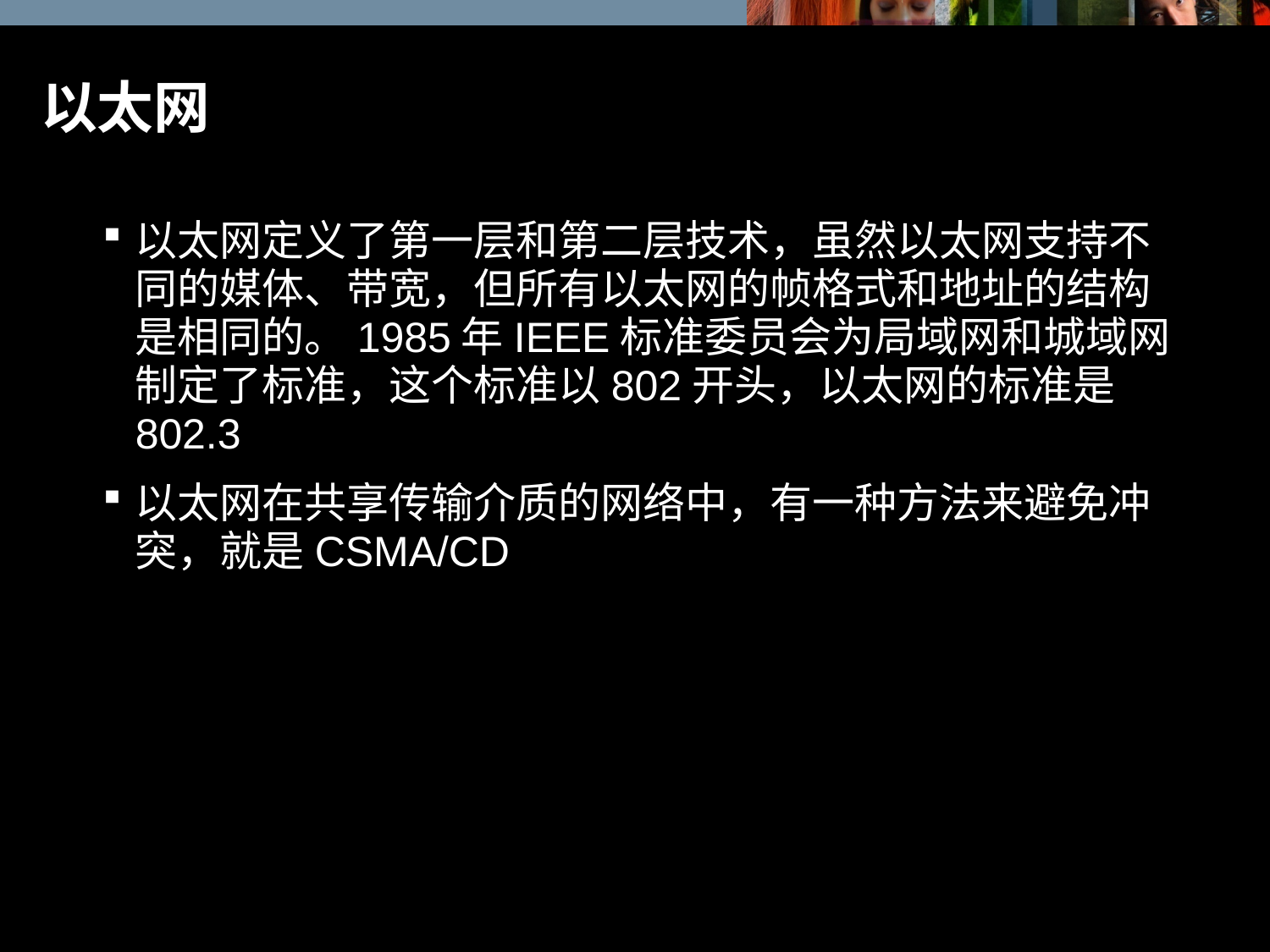

# 以太网
以太网定义了第一层和第二层技术，虽然以太网支持不同的媒体、带宽，但所有以太网的帧格式和地址的结构是相同的。1985年IEEE标准委员会为局域网和城域网制定了标准，这个标准以802开头，以太网的标准是802.3
以太网在共享传输介质的网络中，有一种方法来避免冲突，就是CSMA/CD